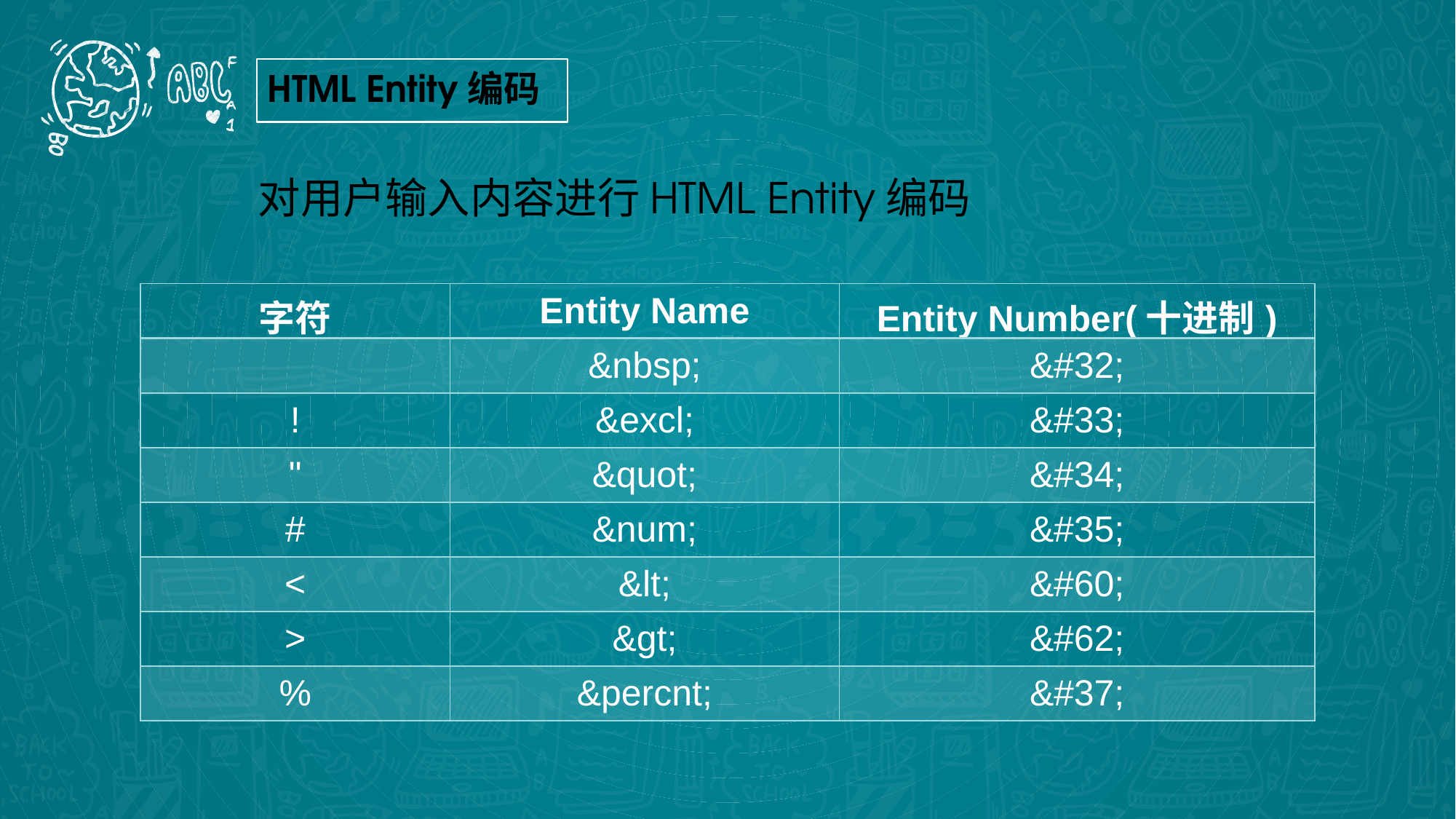

HTML Entity编码
对用户输入内容进行HTML Entity编码
| 字符 | Entity Name | Entity Number(十进制) |
| --- | --- | --- |
|  | &nbsp; | &#32; |
| ! | &excl; | &#33; |
| " | &quot; | &#34; |
| # | &num; | &#35; |
| < | &lt; | &#60; |
| > | &gt; | &#62; |
| % | &percnt; | &#37; |